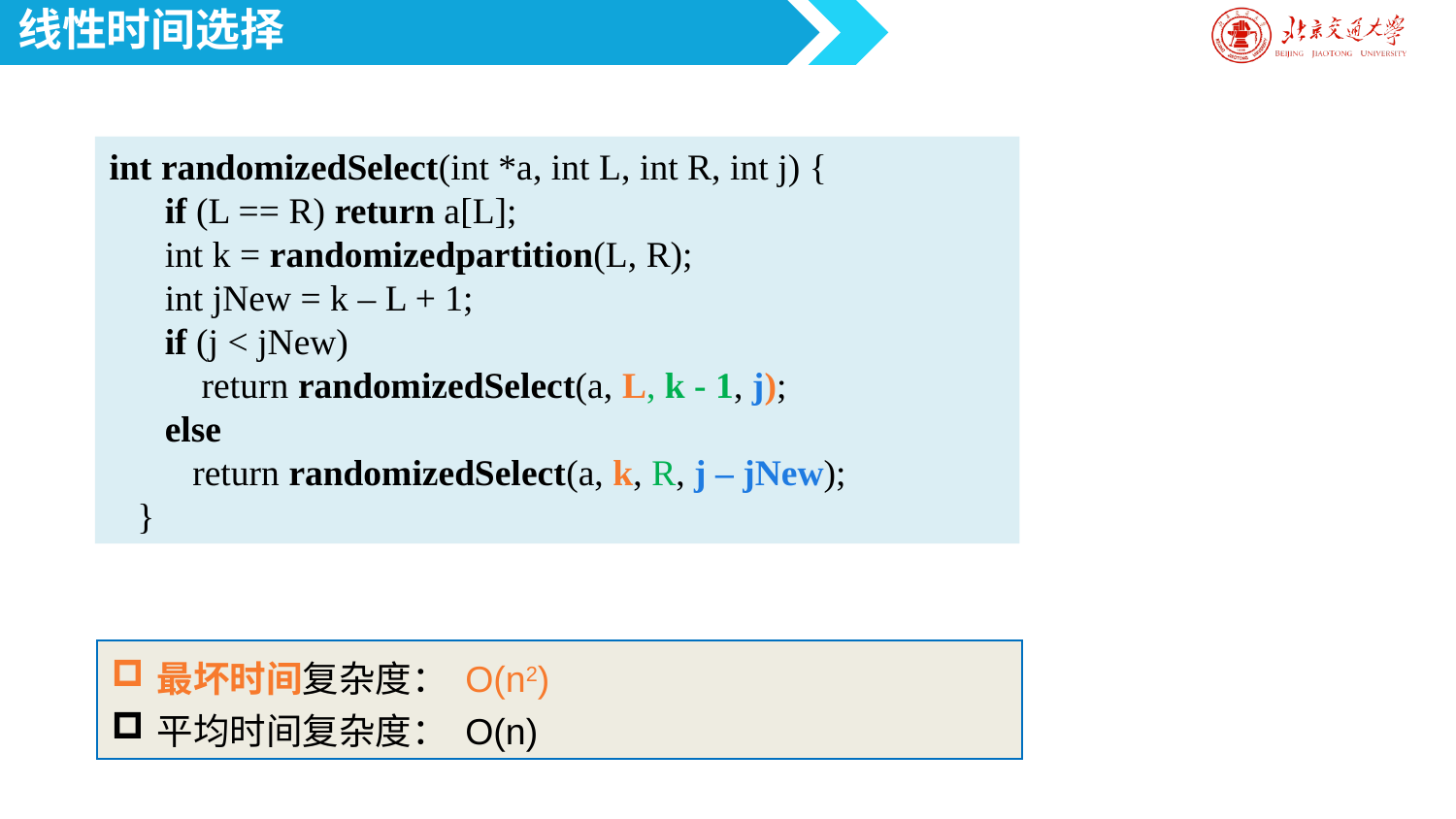

线性时间选择
int randomizedSelect(int *a, int L, int R, int j) {
      if (L == R) return a[L];
      int k = randomizedpartition(L, R);
      int jNew = k – L + 1;
      if (j < jNew)
          return randomizedSelect(a, L, k - 1, j);
      else
         return randomizedSelect(a, k, R, j – jNew);
   }
最坏时间复杂度： O(n2)
平均时间复杂度： O(n)